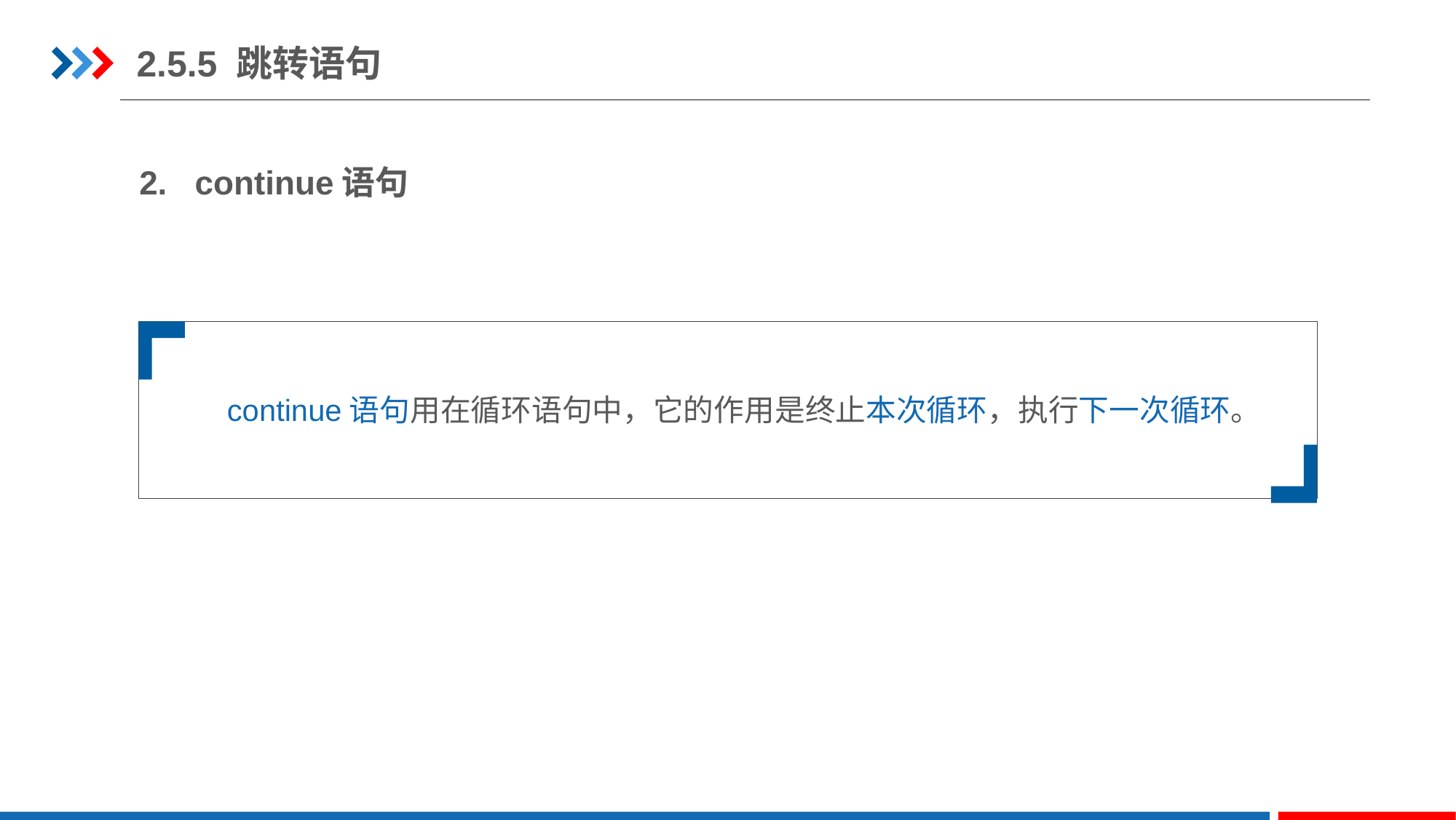

2.5.5 跳转语句
2.   continue语句

continue语句用在循环语句中，它的作用是终止本次循环，执行下一次循环。